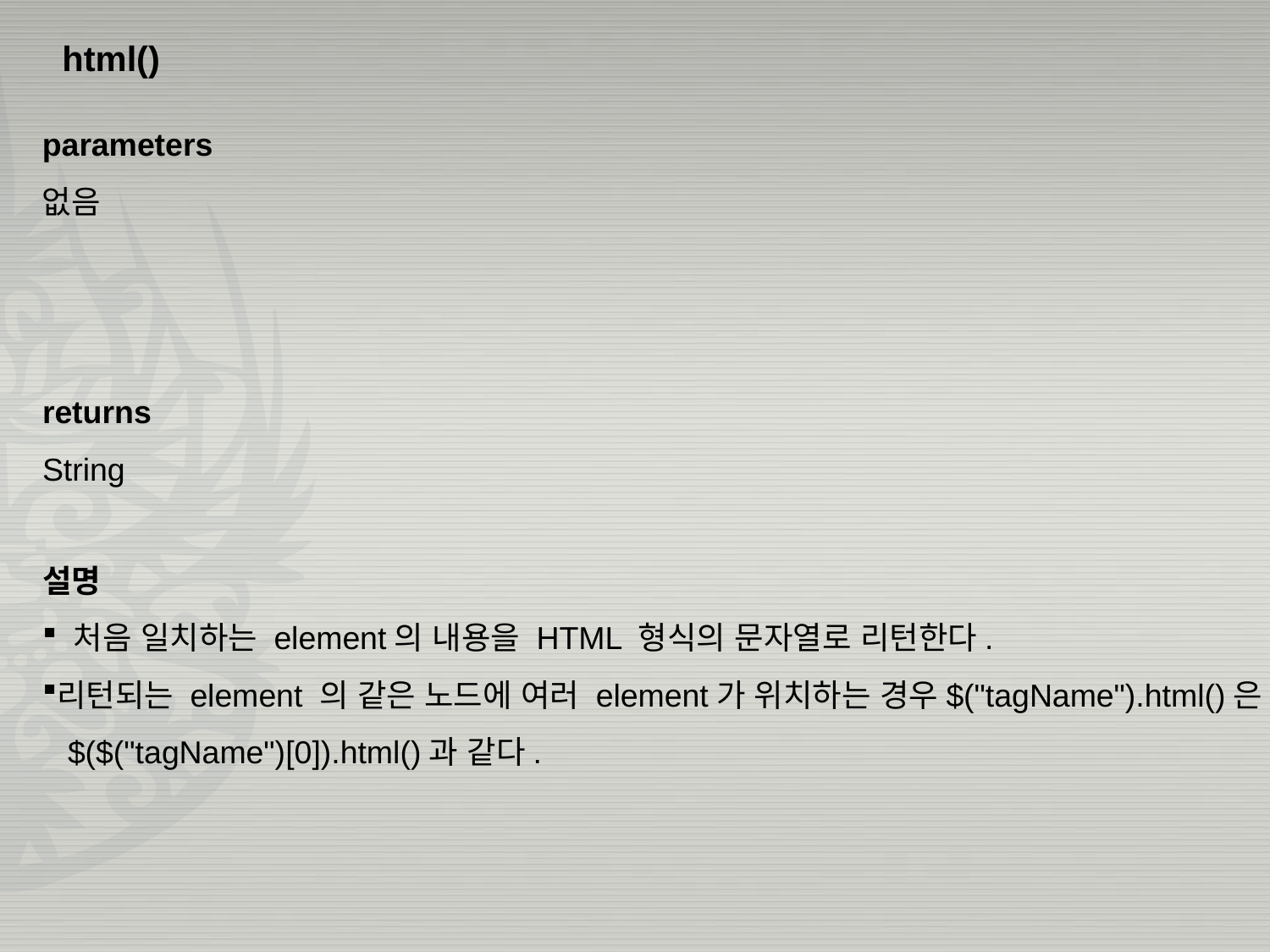

html()
parameters
없음
returns
String
설명
 처음 일치하는 element의 내용을 HTML 형식의 문자열로 리턴한다.
리턴되는 element 의 같은 노드에 여러 element가 위치하는 경우$("tagName").html()은
  $($("tagName")[0]).html()과 같다.